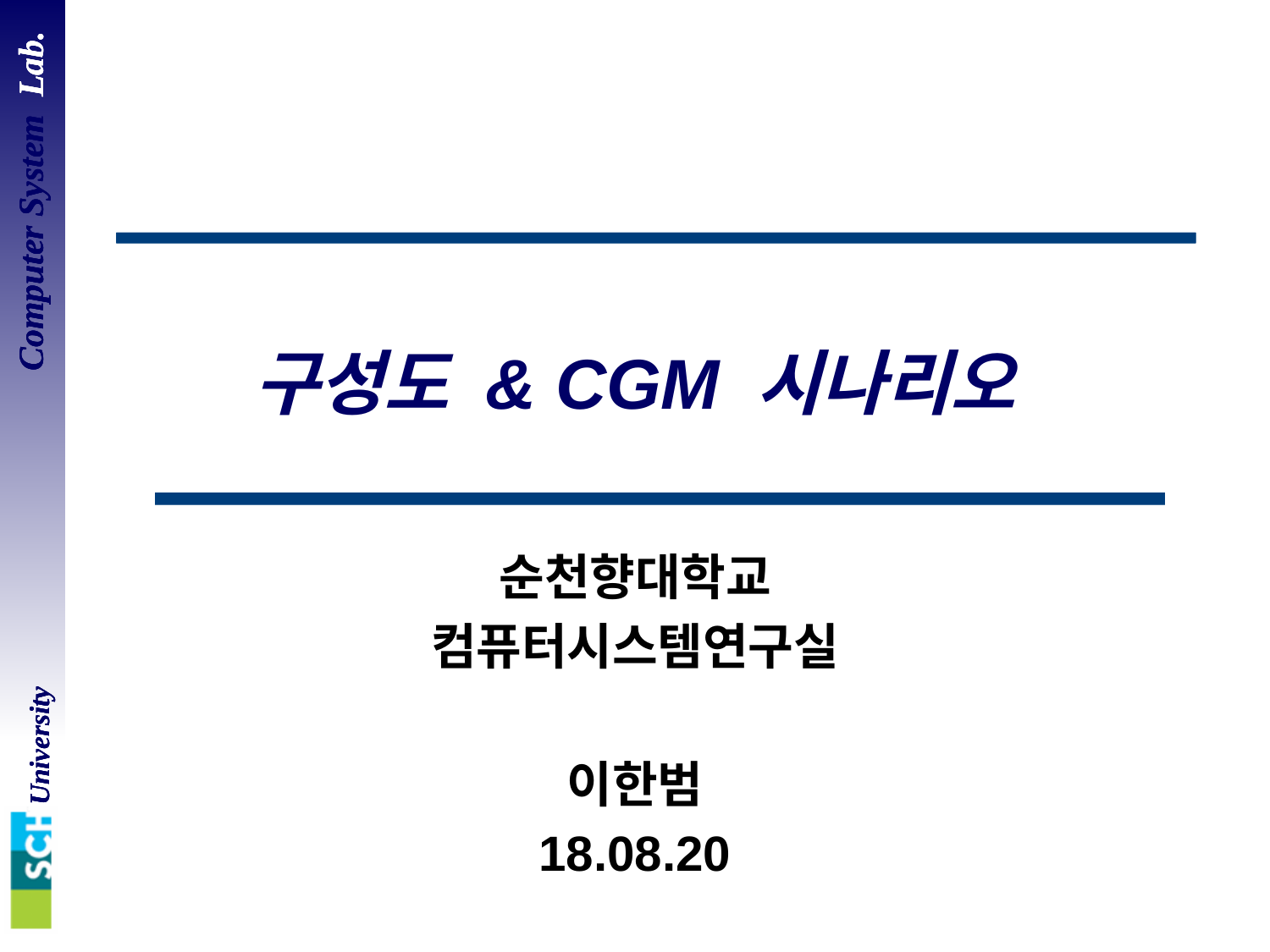

# 구성도 & CGM 시나리오
순천향대학교
컴퓨터시스템연구실

이한범
18.08.20